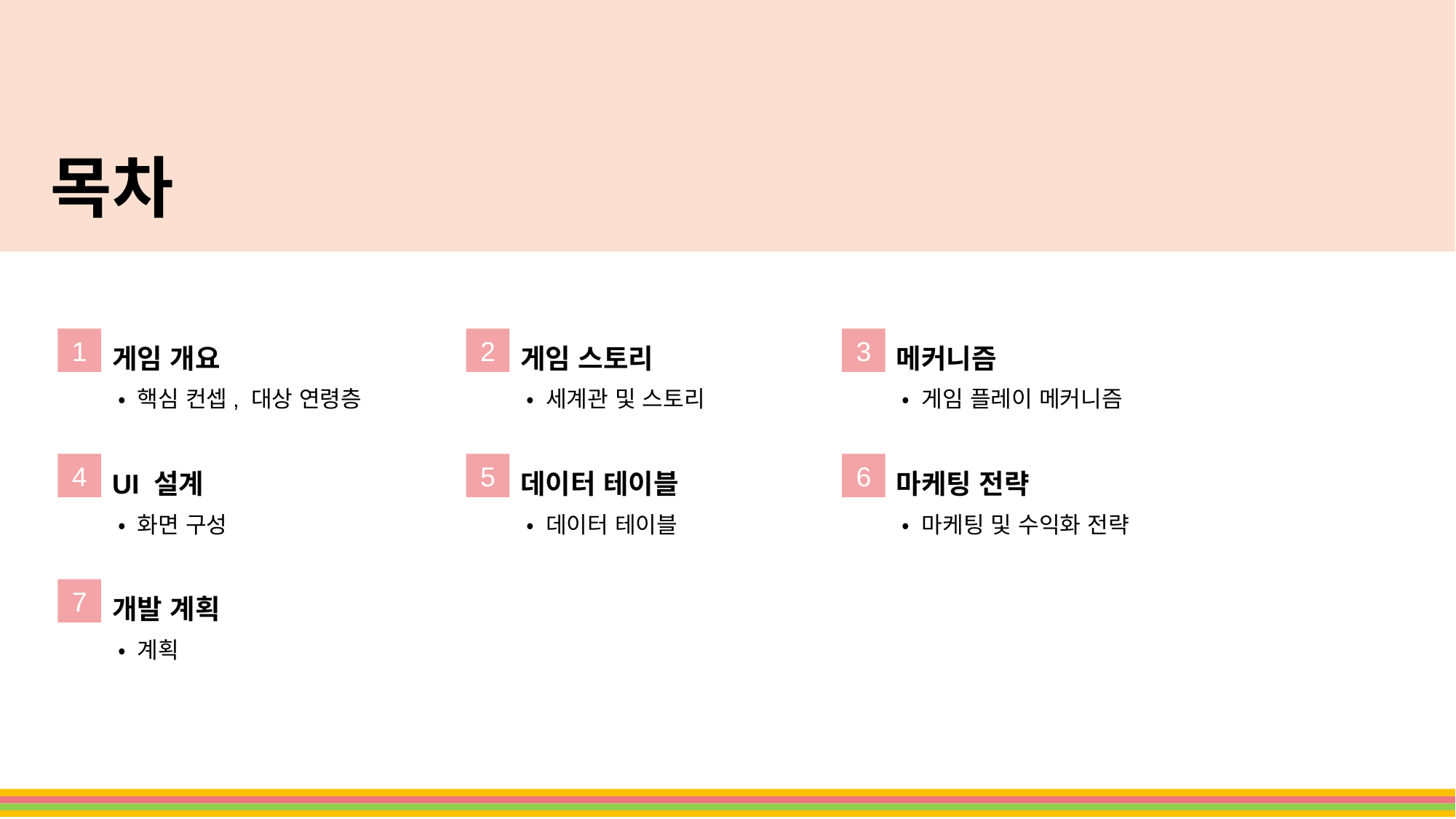

# 목차
3
메커니즘
• 게임 플레이 메커니즘
2
게임 스토리
• 세계관 및 스토리
1
게임 개요
• 핵심 컨셉, 대상 연령층
6
마케팅 전략
• 마케팅 및 수익화 전략
5
데이터 테이블
• 데이터 테이블
4
UI 설계
• 화면 구성
7
개발 계획
• 계획